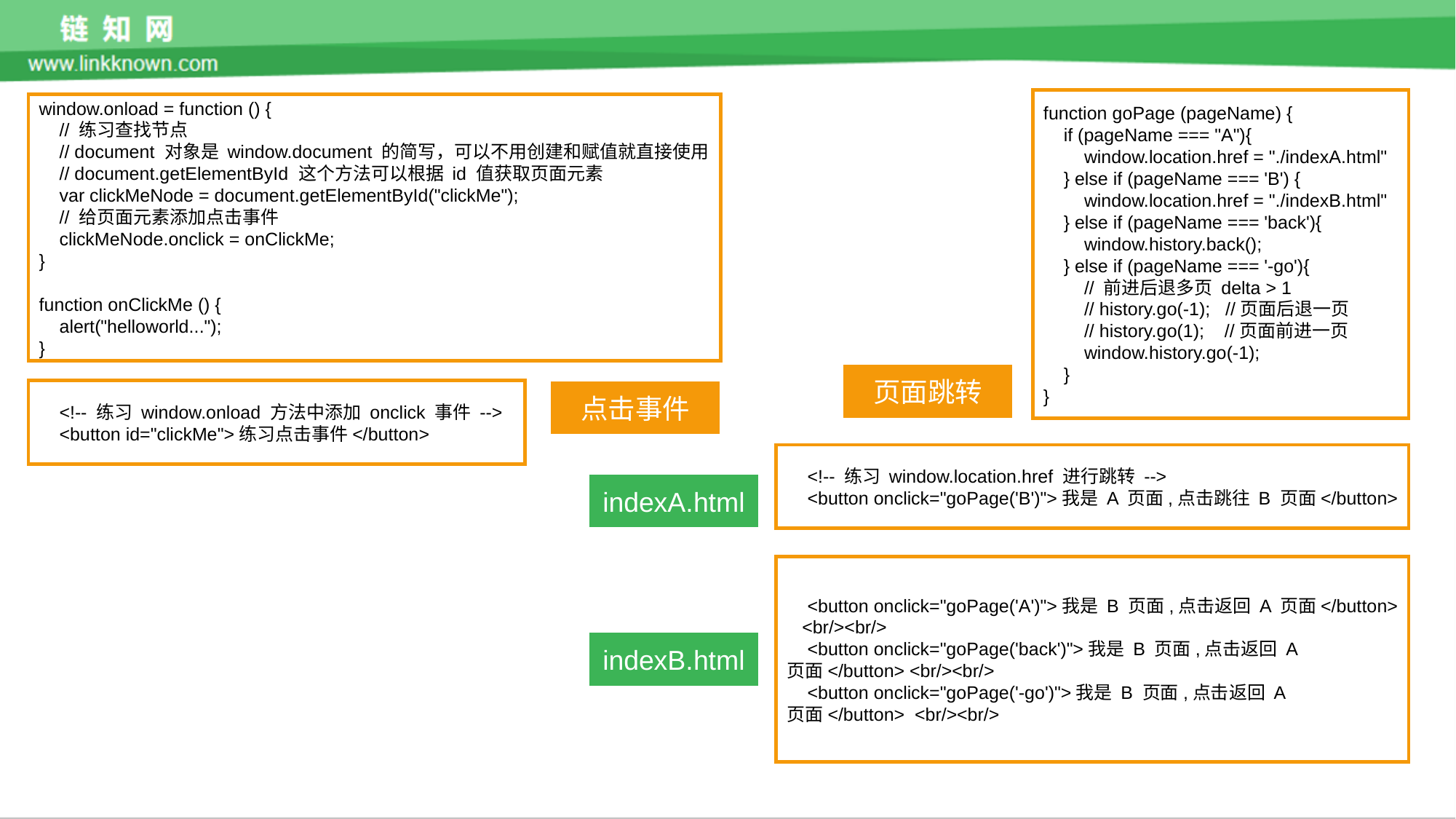

function goPage (pageName) {
    if (pageName === "A"){
        window.location.href = "./indexA.html"
    } else if (pageName === 'B') {
        window.location.href = "./indexB.html"
    } else if (pageName === 'back'){
        window.history.back();
    } else if (pageName === '-go'){
        // 前进后退多页 delta > 1
        // history.go(-1);   //页面后退一页
        // history.go(1);    //页面前进一页
        window.history.go(-1);
    }
}
window.onload = function () {
    // 练习查找节点
    // document 对象是 window.document 的简写，可以不用创建和赋值就直接使用
    // document.getElementById 这个方法可以根据 id 值获取页面元素
    var clickMeNode = document.getElementById("clickMe");
    // 给页面元素添加点击事件
    clickMeNode.onclick = onClickMe;
}

function onClickMe () {
    alert("helloworld...");
}
页面跳转
    <!-- 练习 window.onload 方法中添加 onclick 事件 -->
    <button id="clickMe">练习点击事件</button>
点击事件
    <!-- 练习 window.location.href 进行跳转 -->
    <button onclick="goPage('B')">我是 A 页面,点击跳往 B 页面</button>
indexA.html
    <button onclick="goPage('A')">我是 B 页面,点击返回 A 页面</button>    <br/><br/>
    <button onclick="goPage('back')">我是 B 页面,点击返回 A 页面</button> <br/><br/>
    <button onclick="goPage('-go')">我是 B 页面,点击返回 A 页面</button>  <br/><br/>
indexB.html